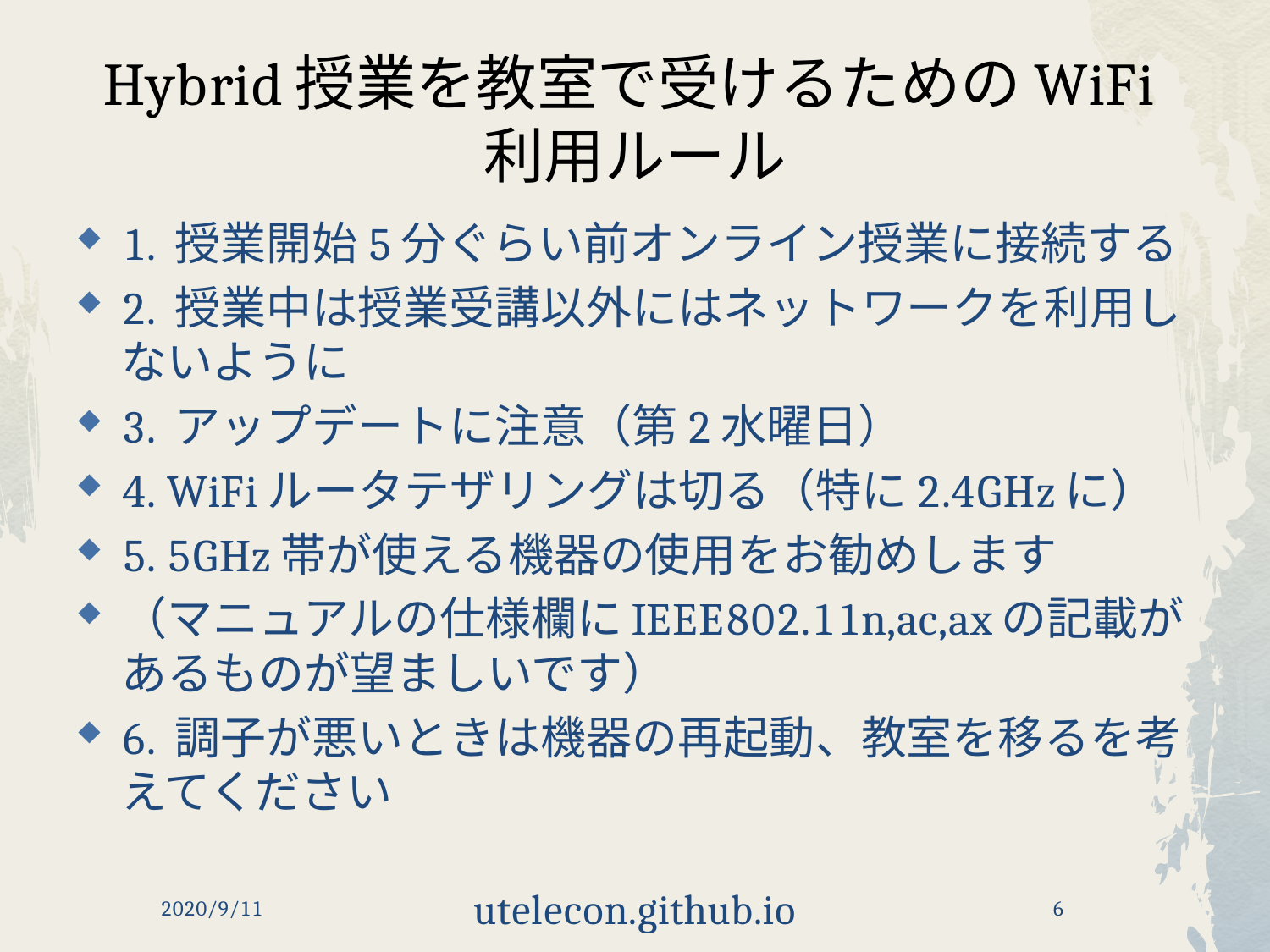

# Hybrid授業を教室で受けるためのWiFi利用ルール
1. 授業開始5分ぐらい前オンライン授業に接続する
2. 授業中は授業受講以外にはネットワークを利用しないように
3. アップデートに注意（第2水曜日）
4. WiFiルータテザリングは切る（特に2.4GHzに）
5. 5GHz帯が使える機器の使用をお勧めします
（マニュアルの仕様欄にIEEE802.11n,ac,axの記載があるものが望ましいです）
6. 調子が悪いときは機器の再起動、教室を移るを考えてください

2020/9/11
utelecon.github.io
6